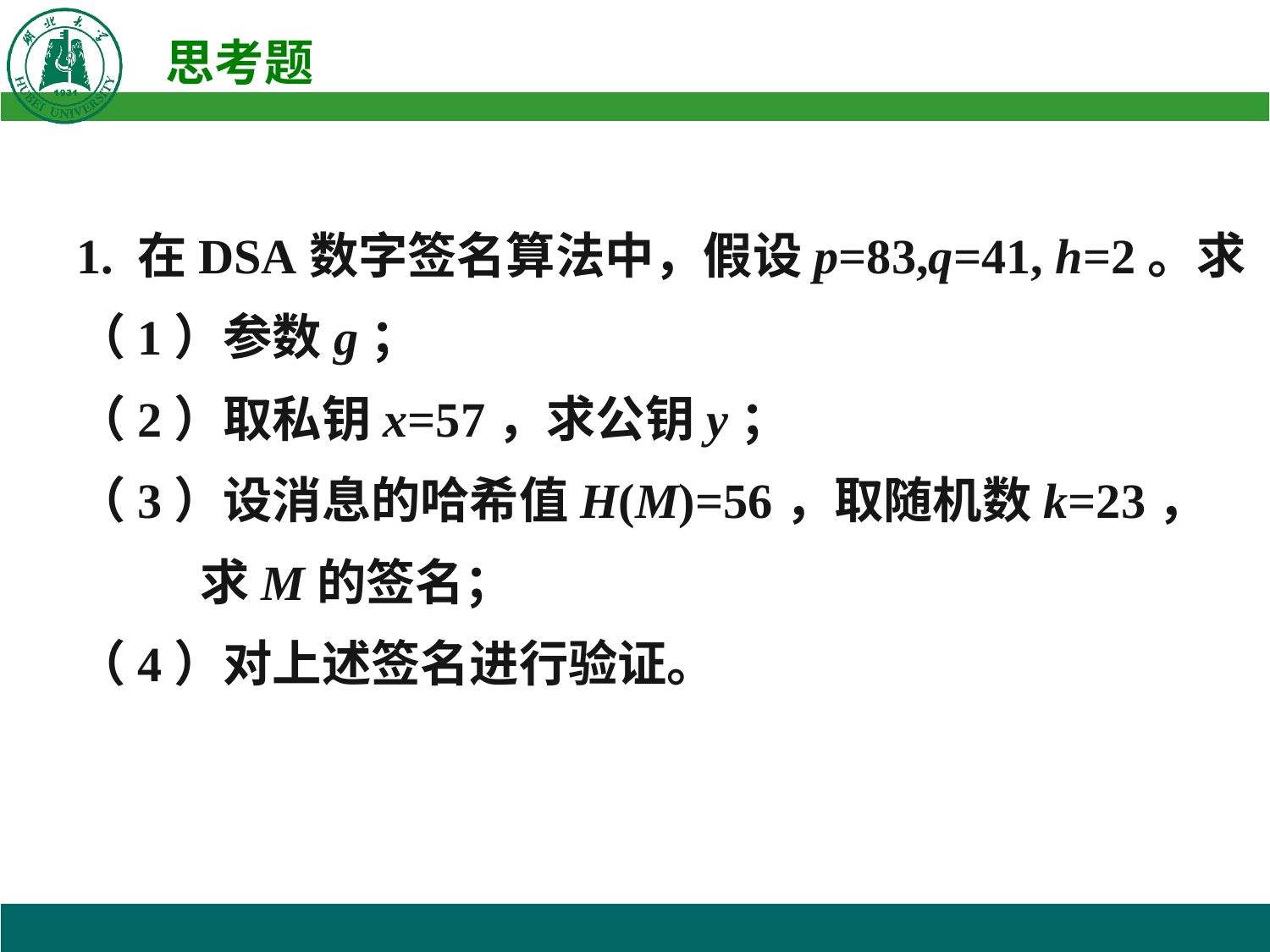

1. 在DSA数字签名算法中，假设p=83,q=41, h=2。求
（1）参数g；
（2）取私钥x=57，求公钥y；
（3）设消息的哈希值H(M)=56，取随机数k=23，
          求M的签名；
（4）对上述签名进行验证。